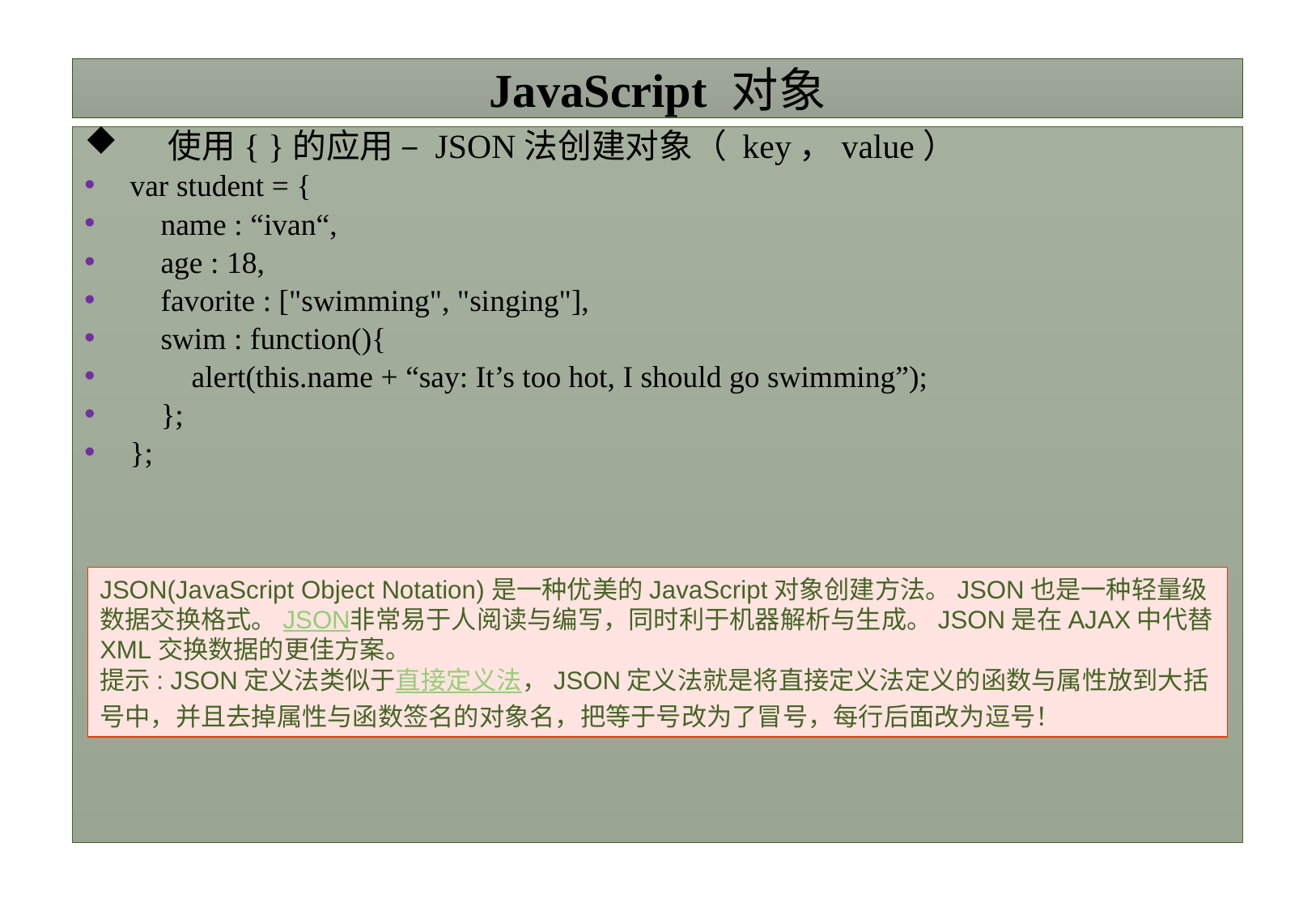

# JavaScript 对象
    使用{ }的应用 – JSON法创建对象（ key，value）
var student = {
    name : “ivan“,
    age : 18,
    favorite : ["swimming", "singing"],
    swim : function(){
        alert(this.name + “say: It’s too hot, I should go swimming”);
    };
};
JSON(JavaScript Object Notation)是一种优美的JavaScript对象创建方法。JSON也是一种轻量级数据交换格式。JSON非常易于人阅读与编写，同时利于机器解析与生成。JSON是在AJAX中代替XML交换数据的更佳方案。
提示: JSON定义法类似于直接定义法，JSON定义法就是将直接定义法定义的函数与属性放到大括号中，并且去掉属性与函数签名的对象名，把等于号改为了冒号，每行后面改为逗号！